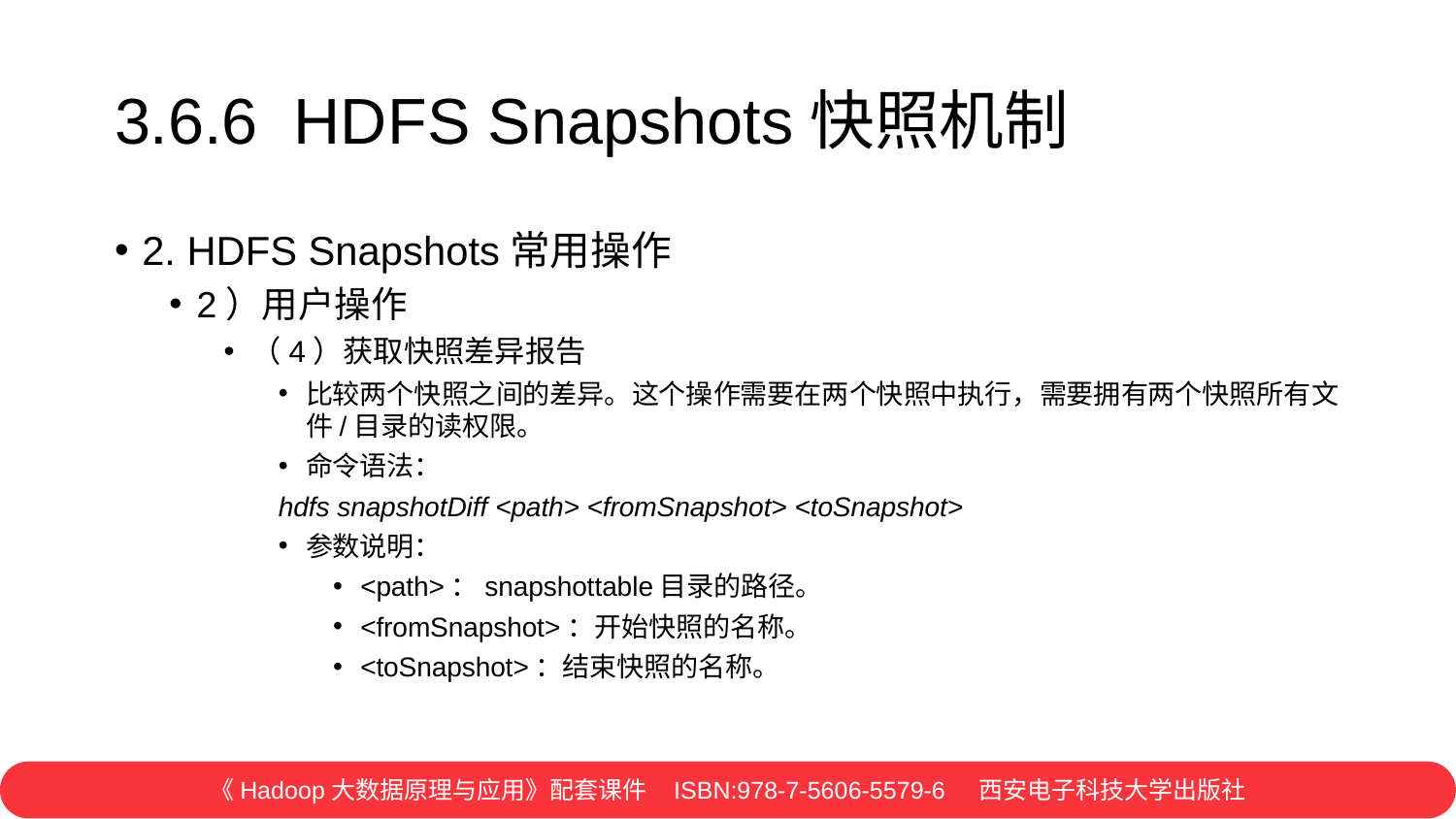

# 3.6.6  HDFS Snapshots快照机制
2. HDFS Snapshots常用操作
2）用户操作
（4）获取快照差异报告
比较两个快照之间的差异。这个操作需要在两个快照中执行，需要拥有两个快照所有文件/目录的读权限。
命令语法：
hdfs snapshotDiff <path> <fromSnapshot> <toSnapshot>
参数说明：
<path>：snapshottable目录的路径。
<fromSnapshot>：开始快照的名称。
<toSnapshot>：结束快照的名称。